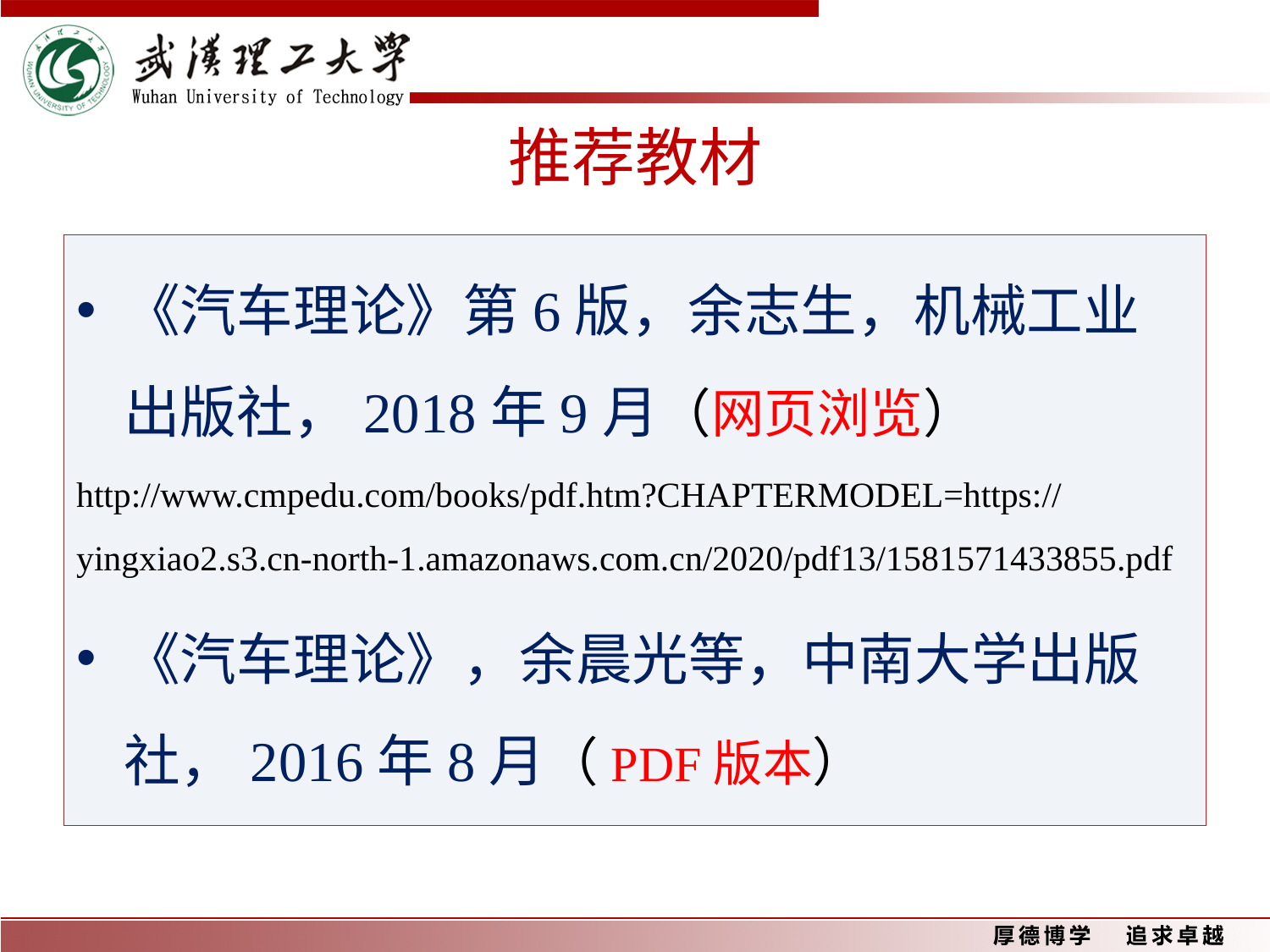

# 推荐教材
《汽车理论》第6版，余志生，机械工业出版社，2018年9月（网页浏览）
http://www.cmpedu.com/books/pdf.htm?CHAPTERMODEL=https://yingxiao2.s3.cn-north-1.amazonaws.com.cn/2020/pdf13/1581571433855.pdf
《汽车理论》，余晨光等，中南大学出版社，2016年8月（PDF版本）